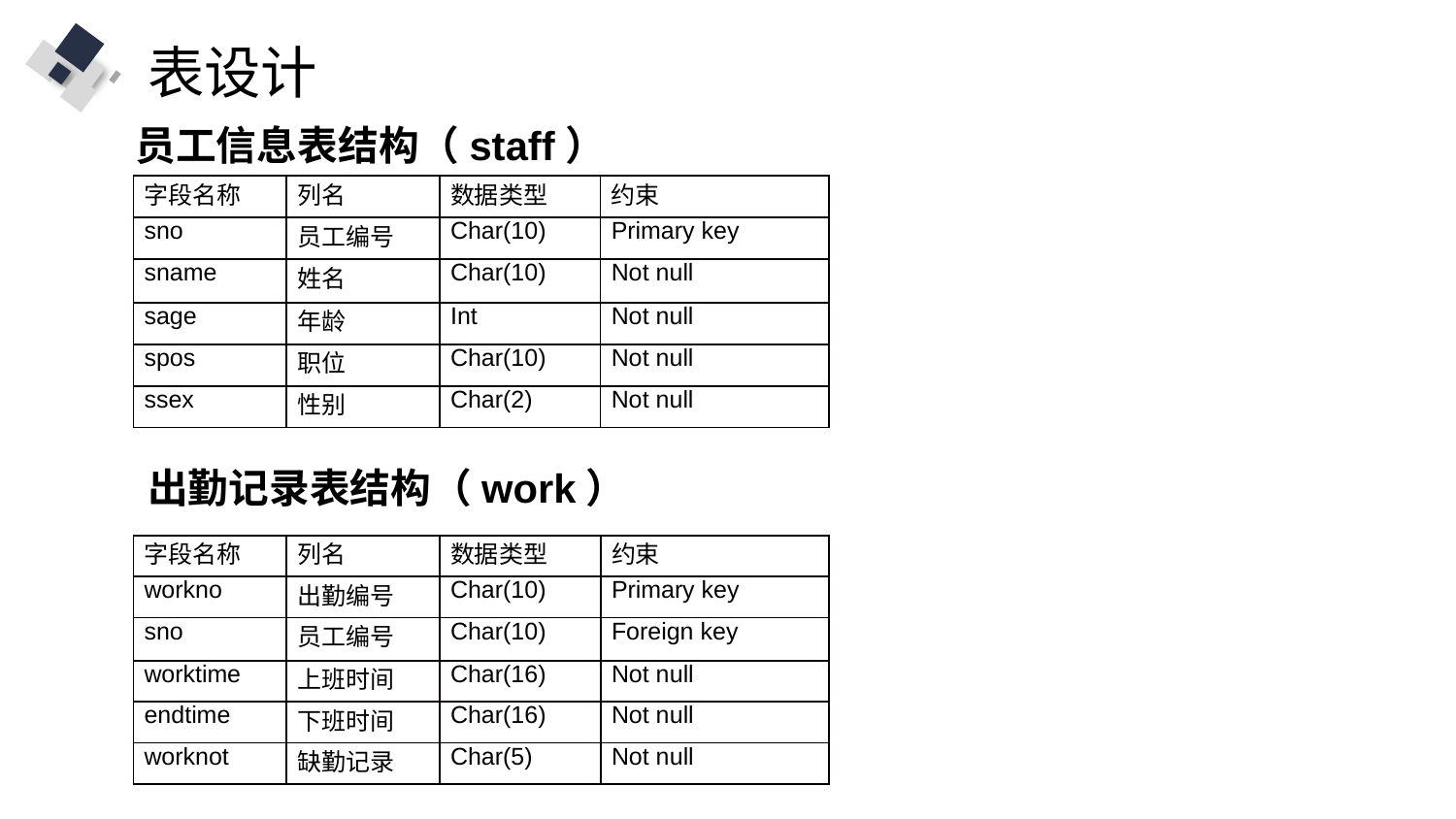

表设计

员工信息表结构（staff）
| 字段名称 | 列名 | 数据类型 | 约束 |
| --- | --- | --- | --- |
| sno | 员工编号 | Char(10) | Primary key |
| sname | 姓名 | Char(10) | Not null |
| sage | 年龄 | Int | Not null |
| spos | 职位 | Char(10) | Not null |
| ssex | 性别 | Char(2) | Not null |
出勤记录表结构（work）
| 字段名称 | 列名 | 数据类型 | 约束 |
| --- | --- | --- | --- |
| workno | 出勤编号 | Char(10) | Primary key |
| sno | 员工编号 | Char(10) | Foreign key |
| worktime | 上班时间 | Char(16) | Not null |
| endtime | 下班时间 | Char(16) | Not null |
| worknot | 缺勤记录 | Char(5) | Not null |